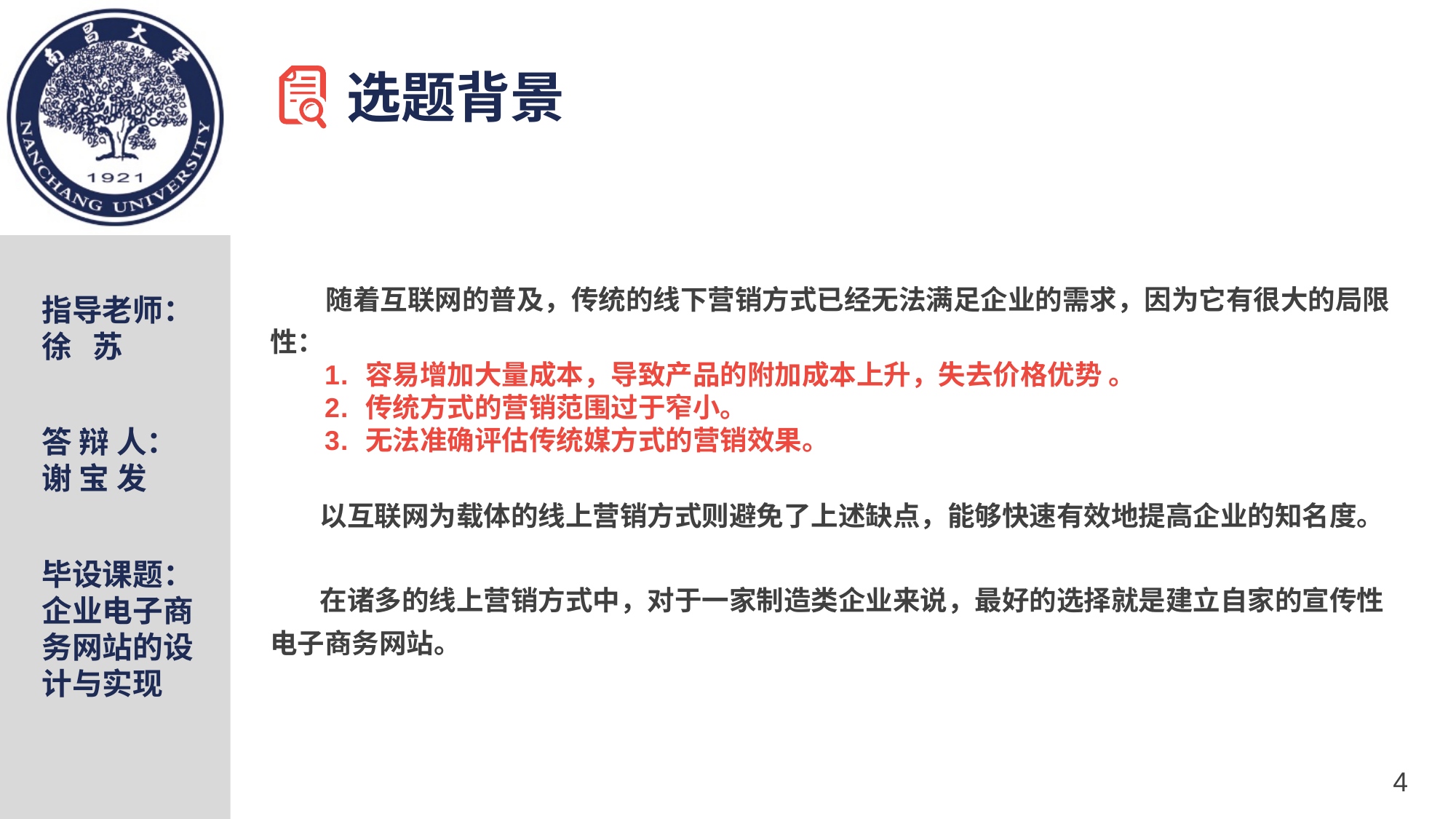

选题背景

        随着互联网的普及，传统的线下营销方式已经无法满足企业的需求，因为它有很大的局限性：
容易增加大量成本，导致产品的附加成本上升，失去价格优势 。
传统方式的营销范围过于窄小。
无法准确评估传统媒方式的营销效果。

       以互联网为载体的线上营销方式则避免了上述缺点，能够快速有效地提高企业的知名度。

       在诸多的线上营销方式中，对于一家制造类企业来说，最好的选择就是建立自家的宣传性电子商务网站。